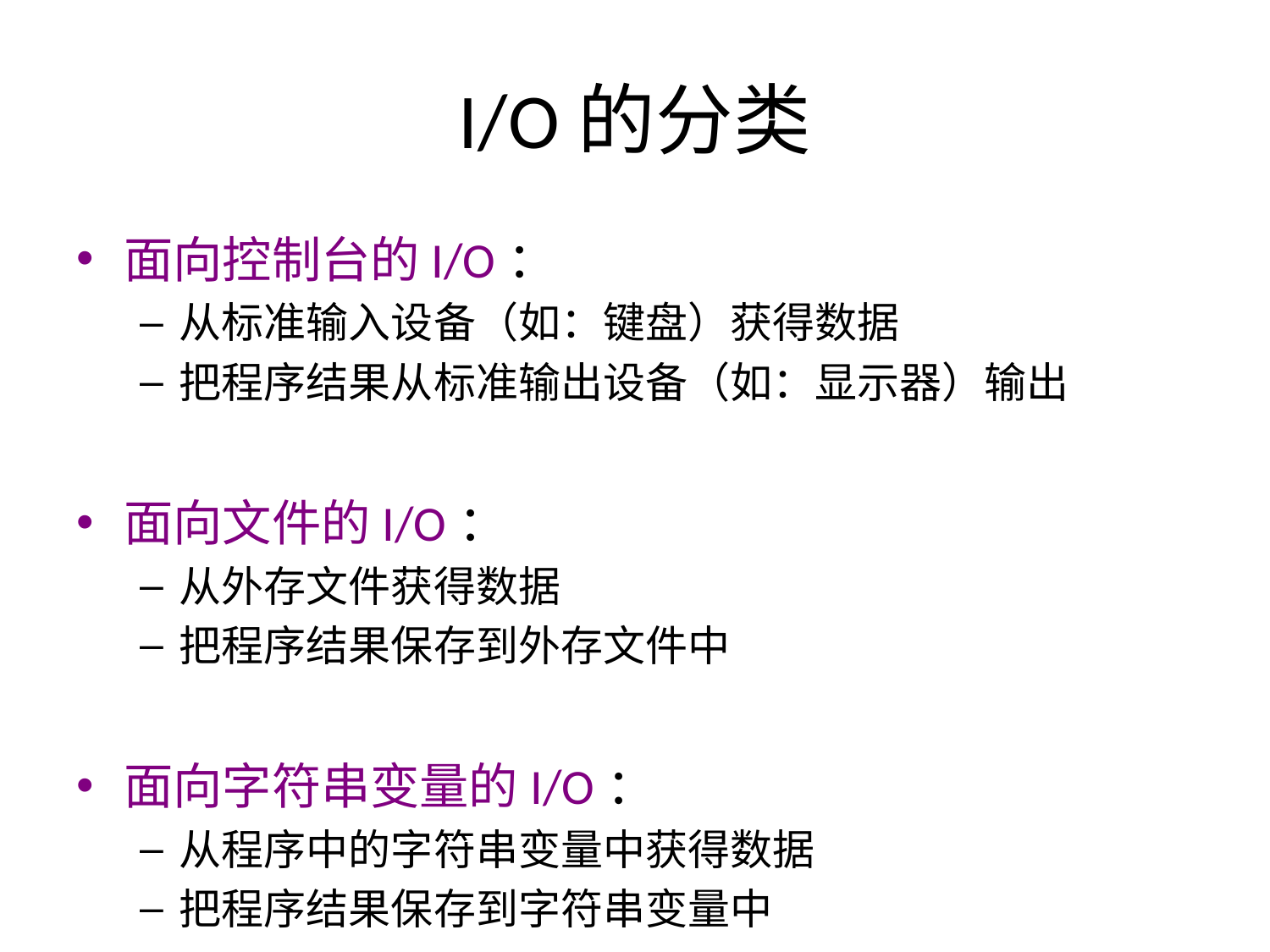

# I/O的分类
面向控制台的I/O：
从标准输入设备（如：键盘）获得数据
把程序结果从标准输出设备（如：显示器）输出

面向文件的I/O：
从外存文件获得数据
把程序结果保存到外存文件中

面向字符串变量的I/O：
从程序中的字符串变量中获得数据
把程序结果保存到字符串变量中